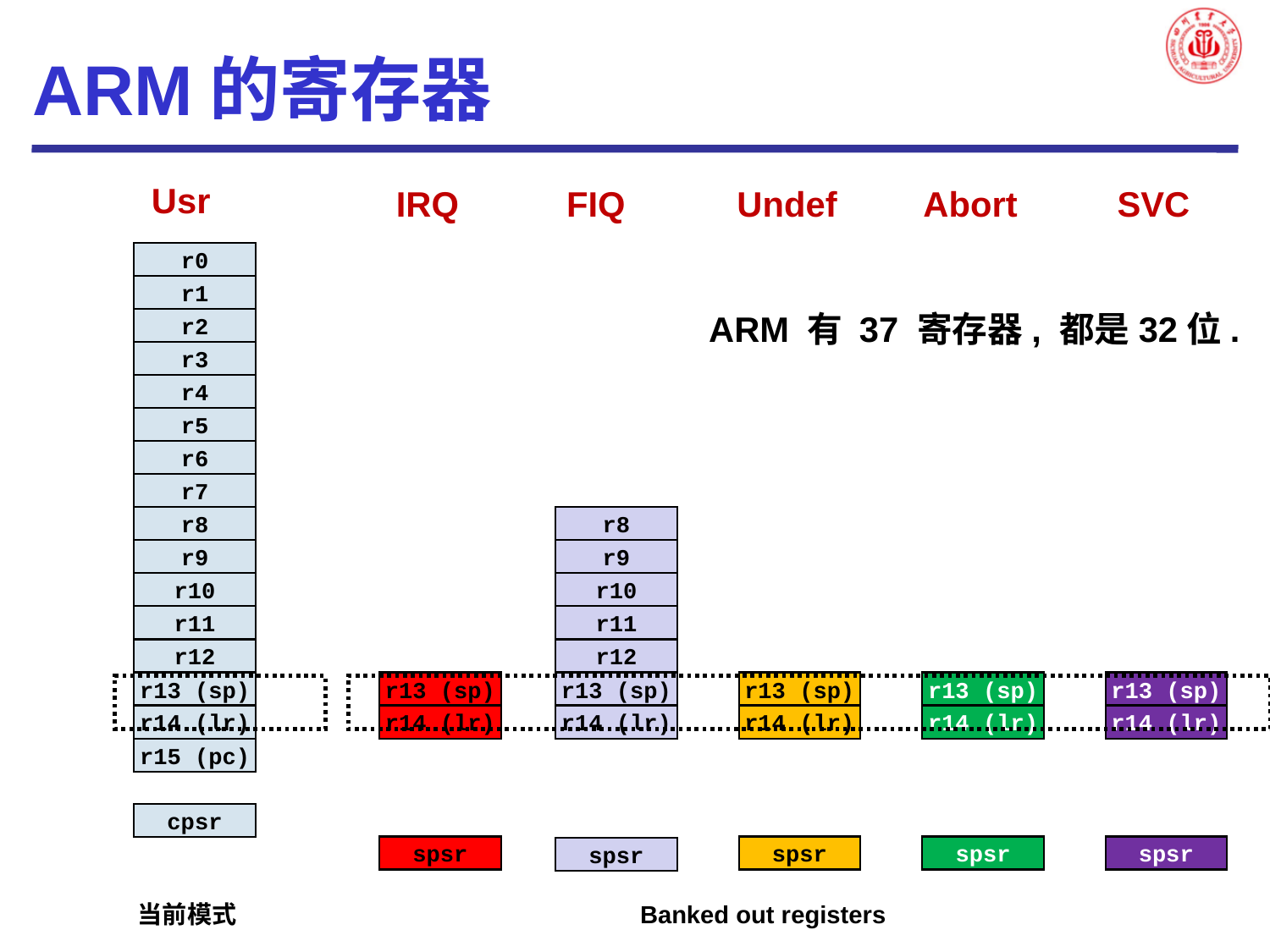

ARM的寄存器
Usr
r13 (sp)
r14 (lr)
IRQ
r13 (sp)
r14 (lr)
spsr
FIQ
r8
r9
r10
r11
r12
r13 (sp)
r14 (lr)
spsr
Undef
r13 (sp)
r14 (lr)
spsr
Abort
r13 (sp)
r14 (lr)
spsr
SVC
r13 (sp)
r14 (lr)
spsr
r0
r1
r2
r3
r4
r5
r6
r7
ARM 有 37 寄存器, 都是32位.
r8
r9
r10
r11
r12

r15 (pc)
cpsr
73
当前模式
Banked out registers